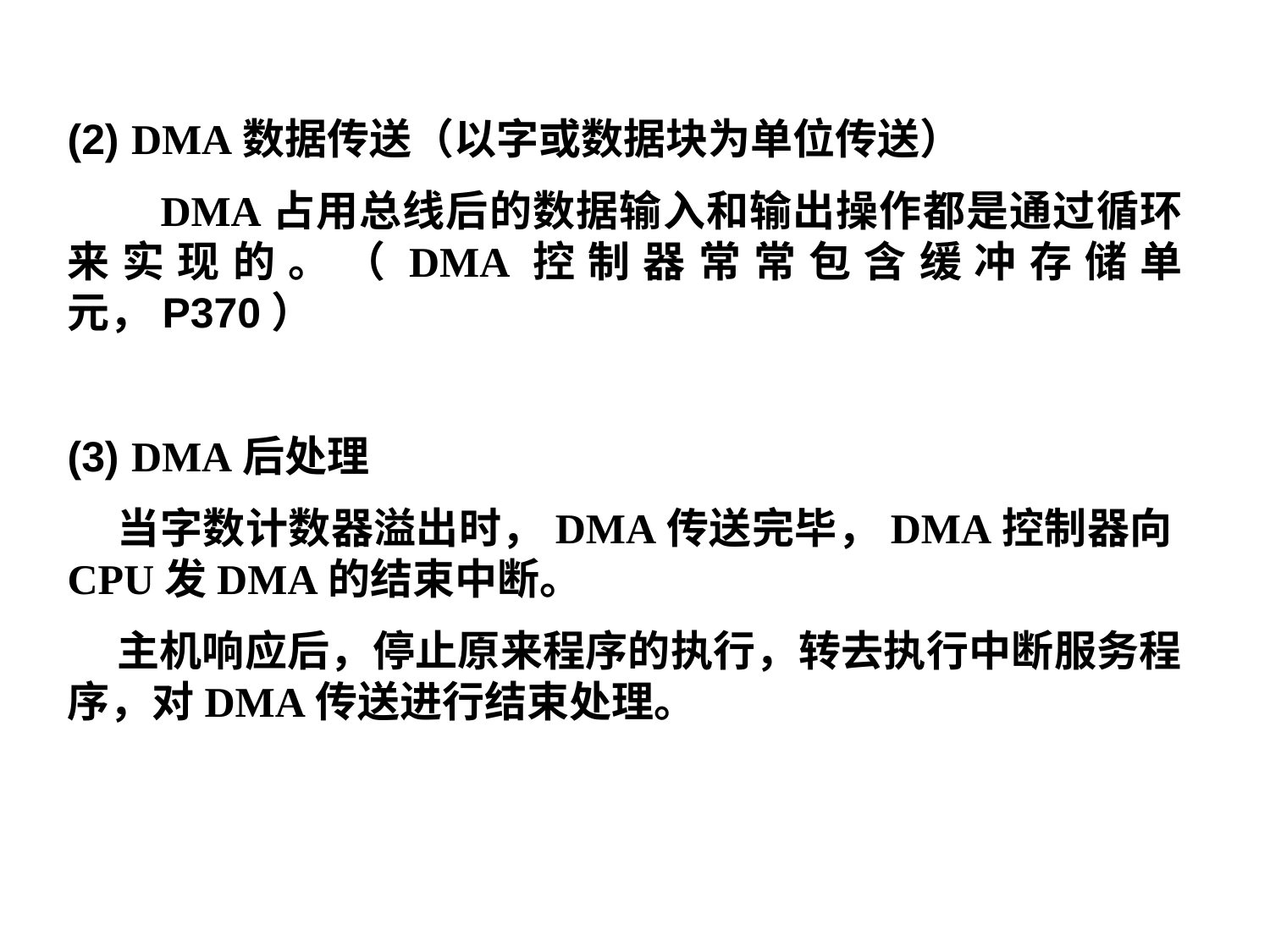

(2) DMA数据传送（以字或数据块为单位传送）
        DMA占用总线后的数据输入和输出操作都是通过循环来实现的。（DMA控制器常常包含缓冲存储单元，P370）

(3) DMA后处理
    当字数计数器溢出时，DMA传送完毕，DMA控制器向CPU发DMA的结束中断。
    主机响应后，停止原来程序的执行，转去执行中断服务程序，对DMA传送进行结束处理。